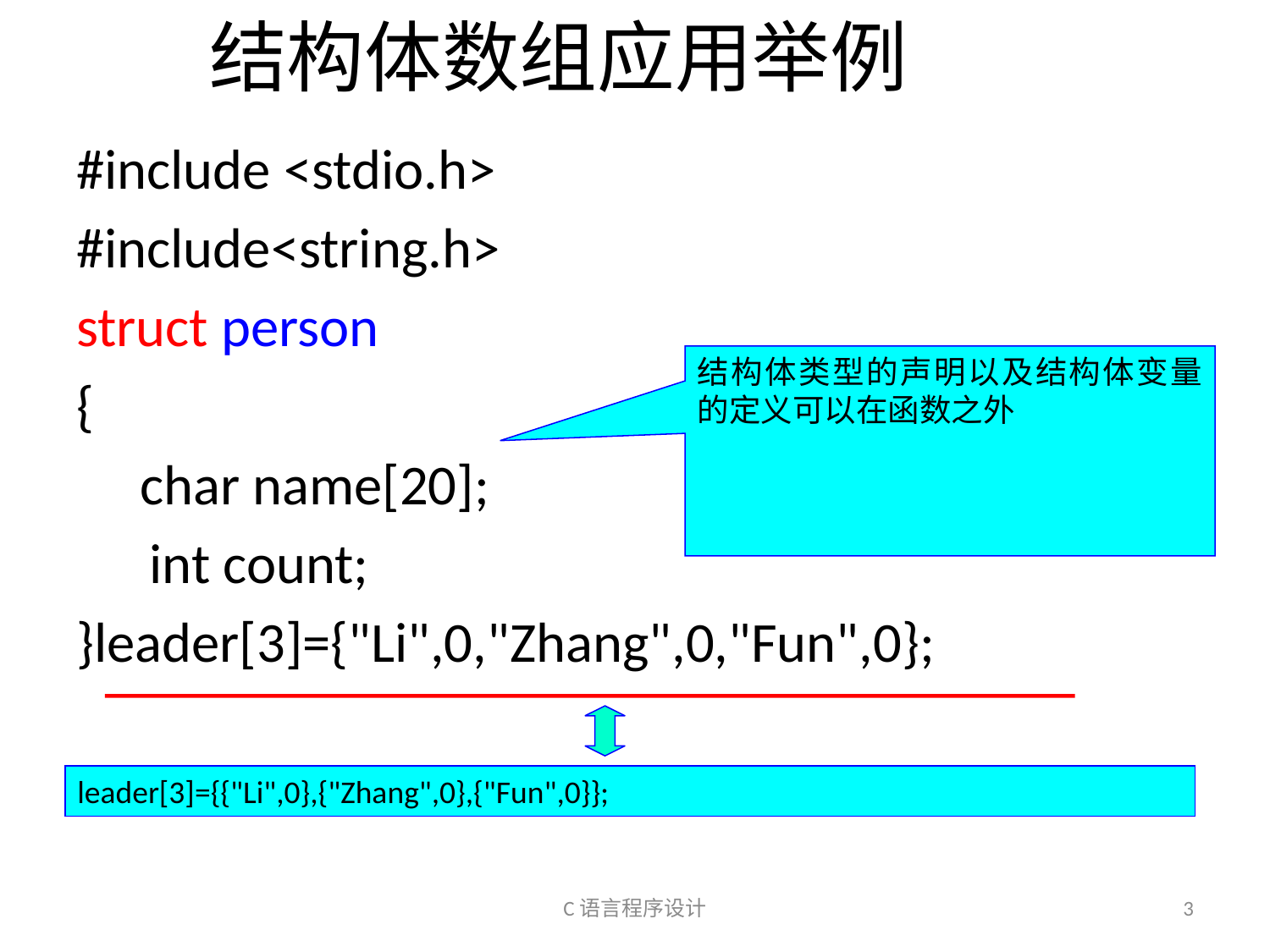

# 结构体数组应用举例
#include <stdio.h>
#include<string.h>
struct person
{
     char name[20];
	  int count;
}leader[3]={"Li",0,"Zhang",0,"Fun",0};
结构体类型的声明以及结构体变量的定义可以在函数之外

leader[3]={{"Li",0},{"Zhang",0},{"Fun",0}};
C语言程序设计
3